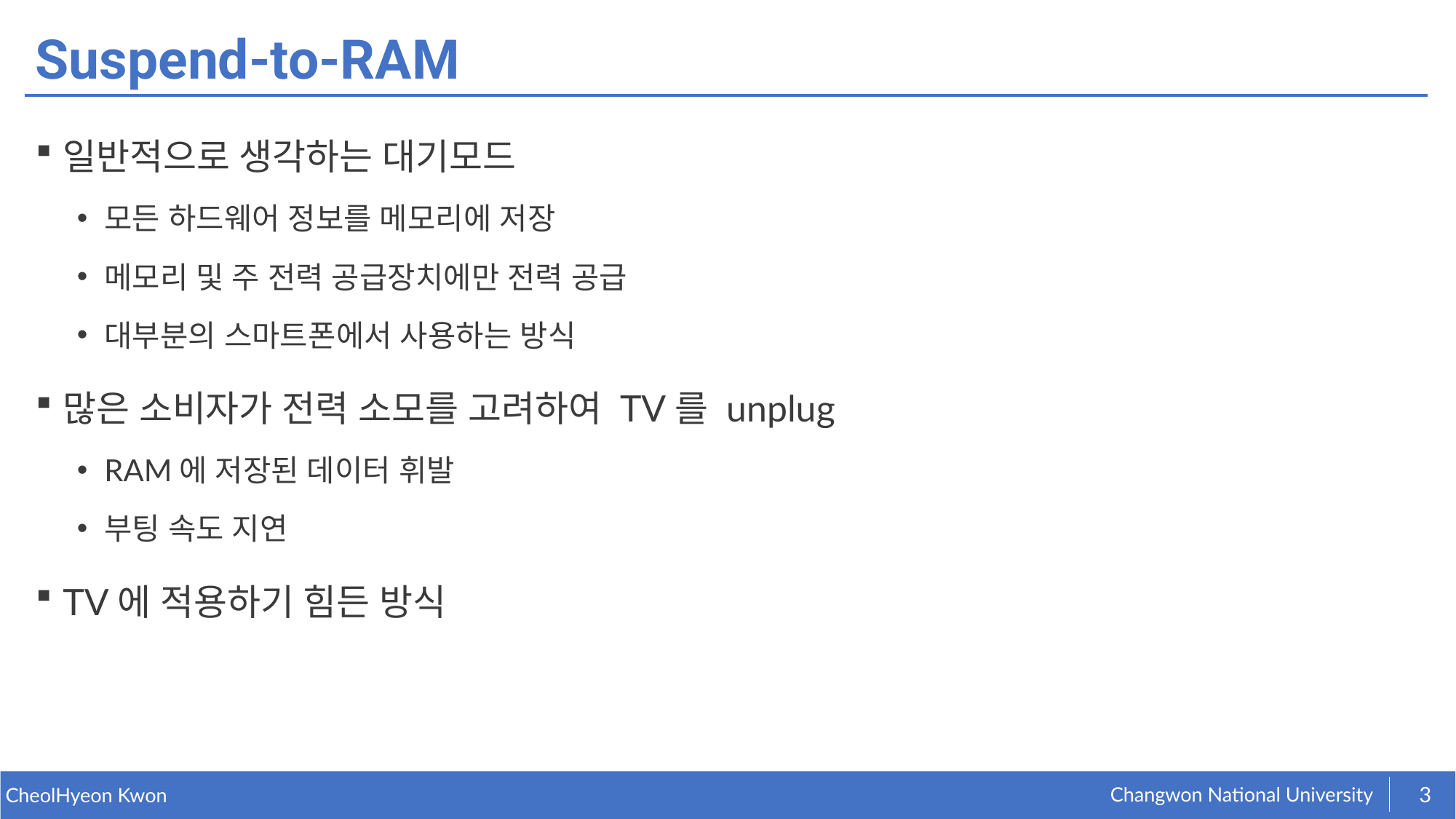

# Suspend-to-RAM
일반적으로 생각하는 대기모드
모든 하드웨어 정보를 메모리에 저장
메모리 및 주 전력 공급장치에만 전력 공급
대부분의 스마트폰에서 사용하는 방식
많은 소비자가 전력 소모를 고려하여 TV를 unplug
RAM에 저장된 데이터 휘발
부팅 속도 지연
TV에 적용하기 힘든 방식

3